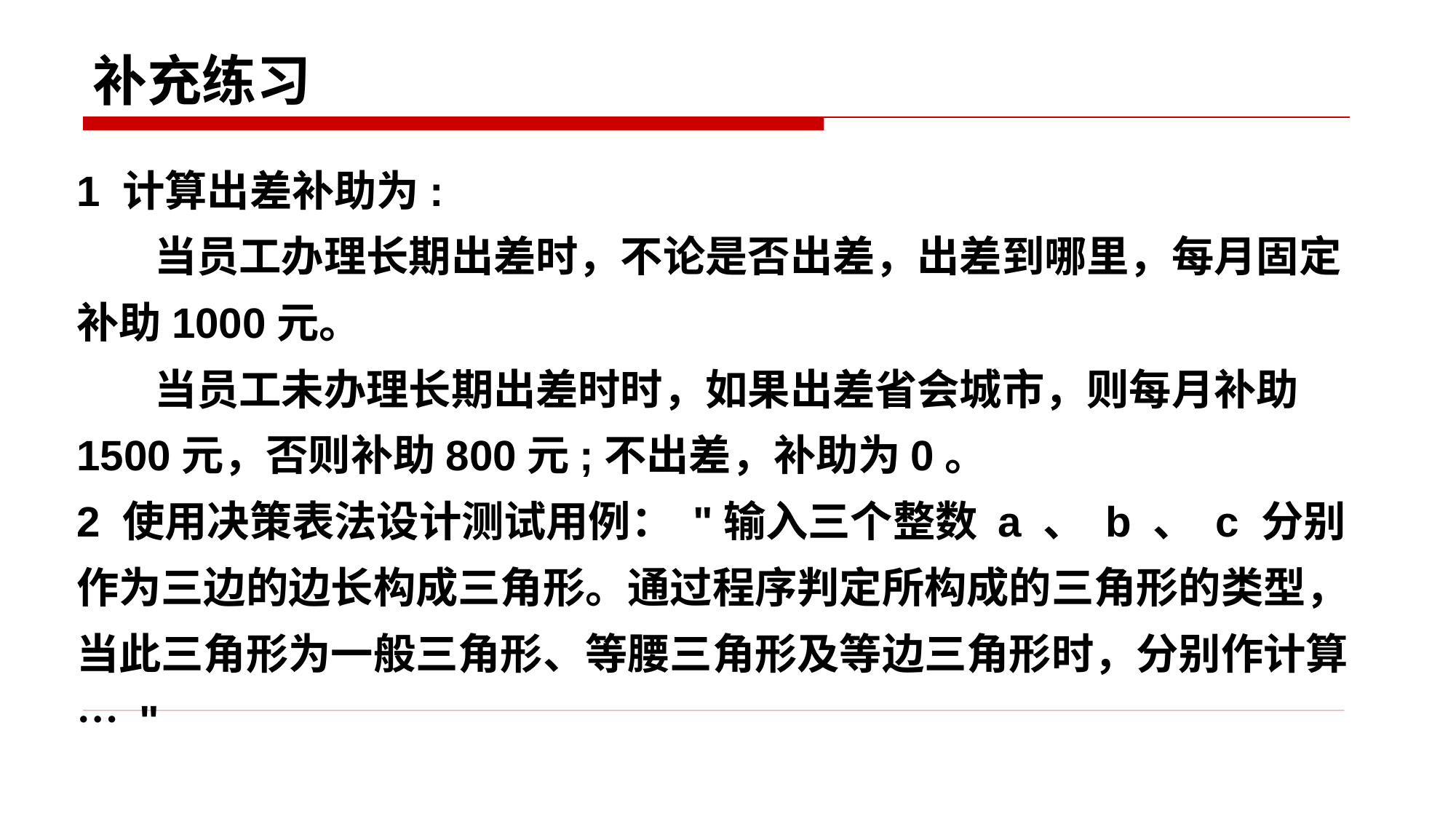

# 补充练习
1 计算出差补助为:
       当员工办理长期出差时，不论是否出差，出差到哪里，每月固定补助1000元。
       当员工未办理长期出差时时，如果出差省会城市，则每月补助1500元，否则补助800元;不出差，补助为0。
2 使用决策表法设计测试用例： "输入三个整数 a 、 b 、 c 分别作为三边的边长构成三角形。通过程序判定所构成的三角形的类型，当此三角形为一般三角形、等腰三角形及等边三角形时，分别作计算 … "